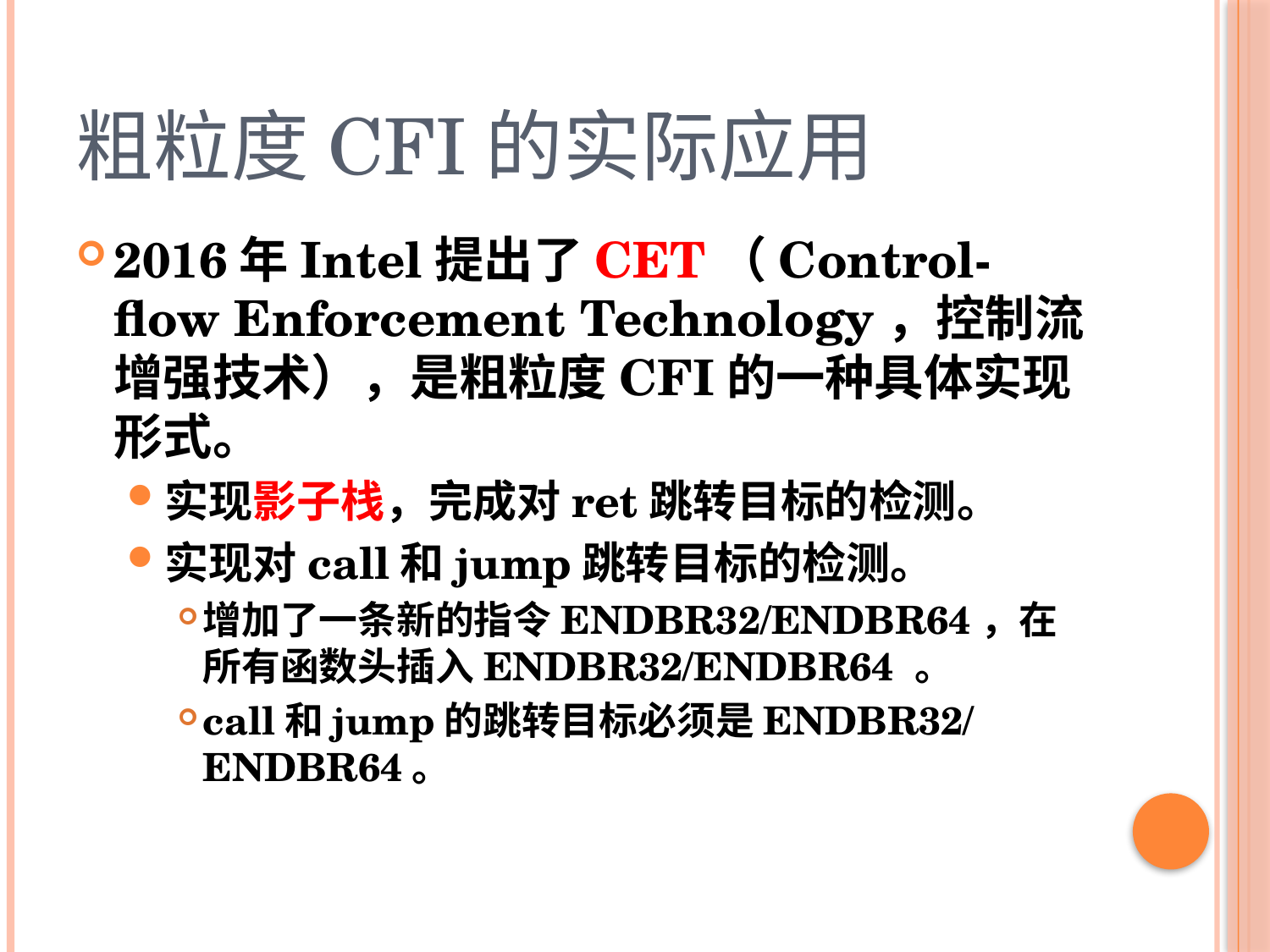

# 粗粒度CFI的实际应用
2016年Intel提出了CET（Control-flow Enforcement Technology，控制流增强技术），是粗粒度CFI的一种具体实现形式。
实现影子栈，完成对ret跳转目标的检测。
实现对call和jump跳转目标的检测。
增加了一条新的指令ENDBR32/ENDBR64，在所有函数头插入ENDBR32/ENDBR64 。
call和jump的跳转目标必须是ENDBR32/ENDBR64。